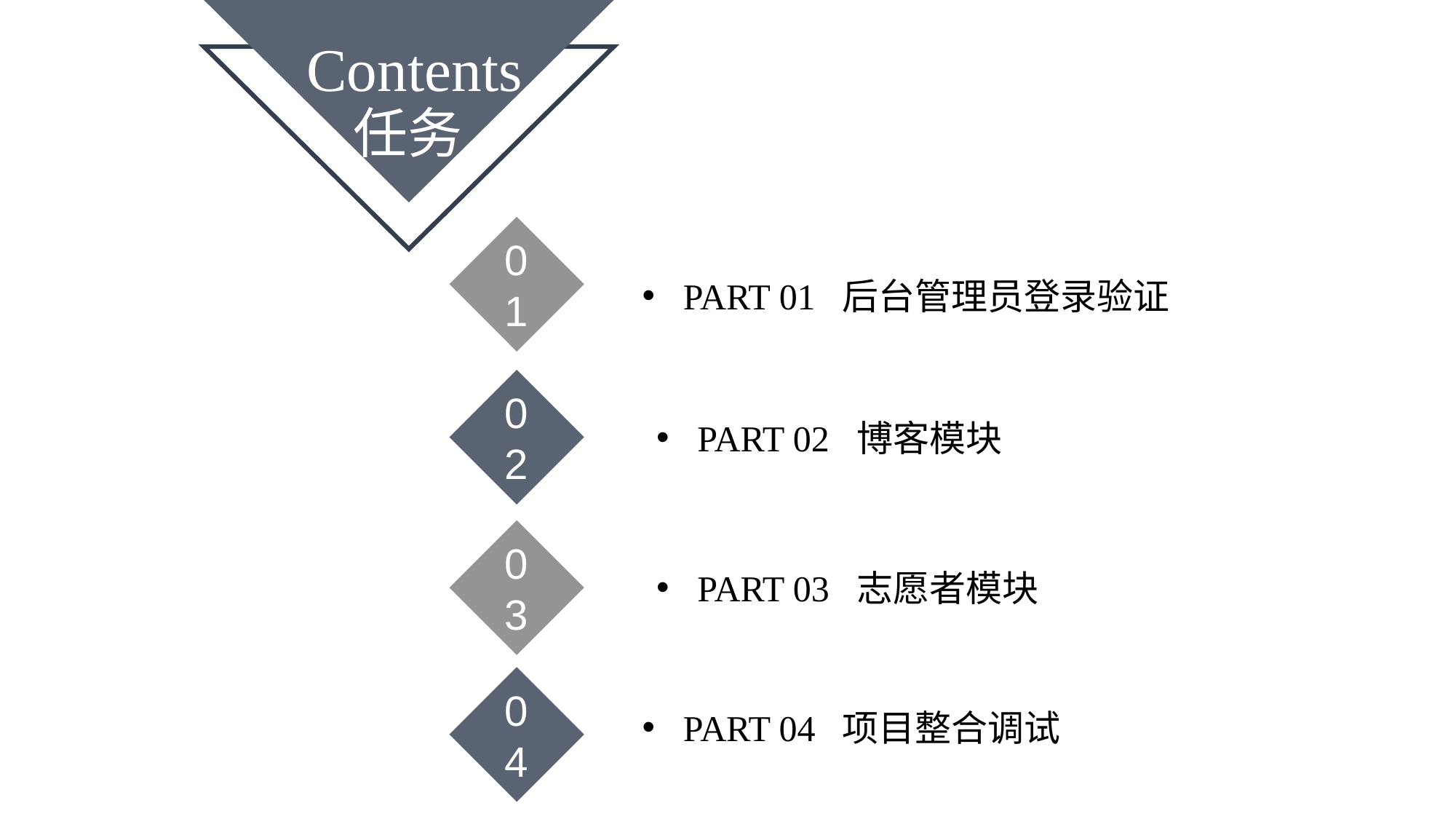

Contents

任务
01
PART 01  后台管理员登录验证
02
PART 02  博客模块
03
PART 03  志愿者模块
04
PART 04  项目整合调试